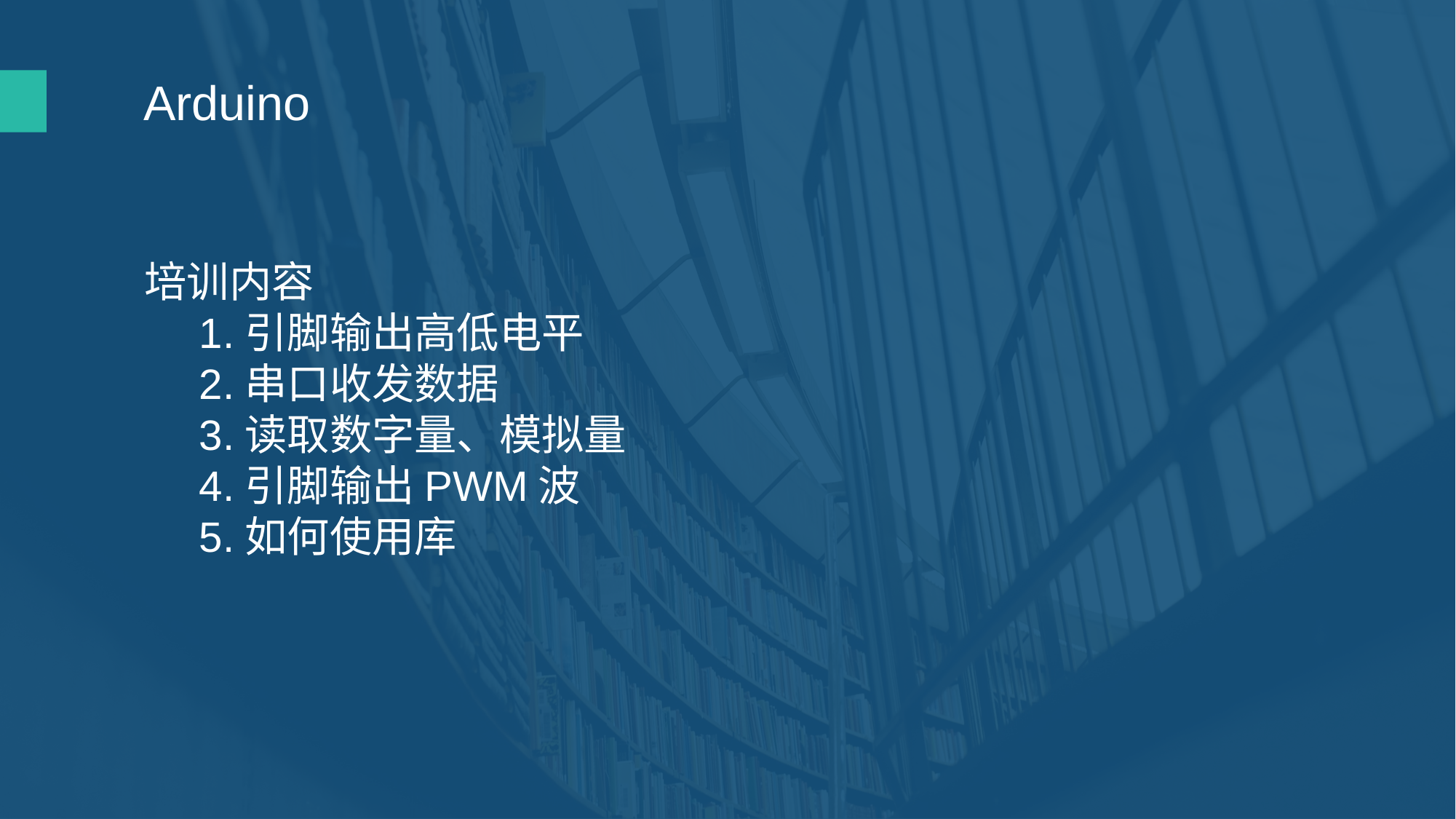

Arduino
培训内容
1.引脚输出高低电平
2.串口收发数据
3.读取数字量、模拟量
4.引脚输出PWM波
5.如何使用库